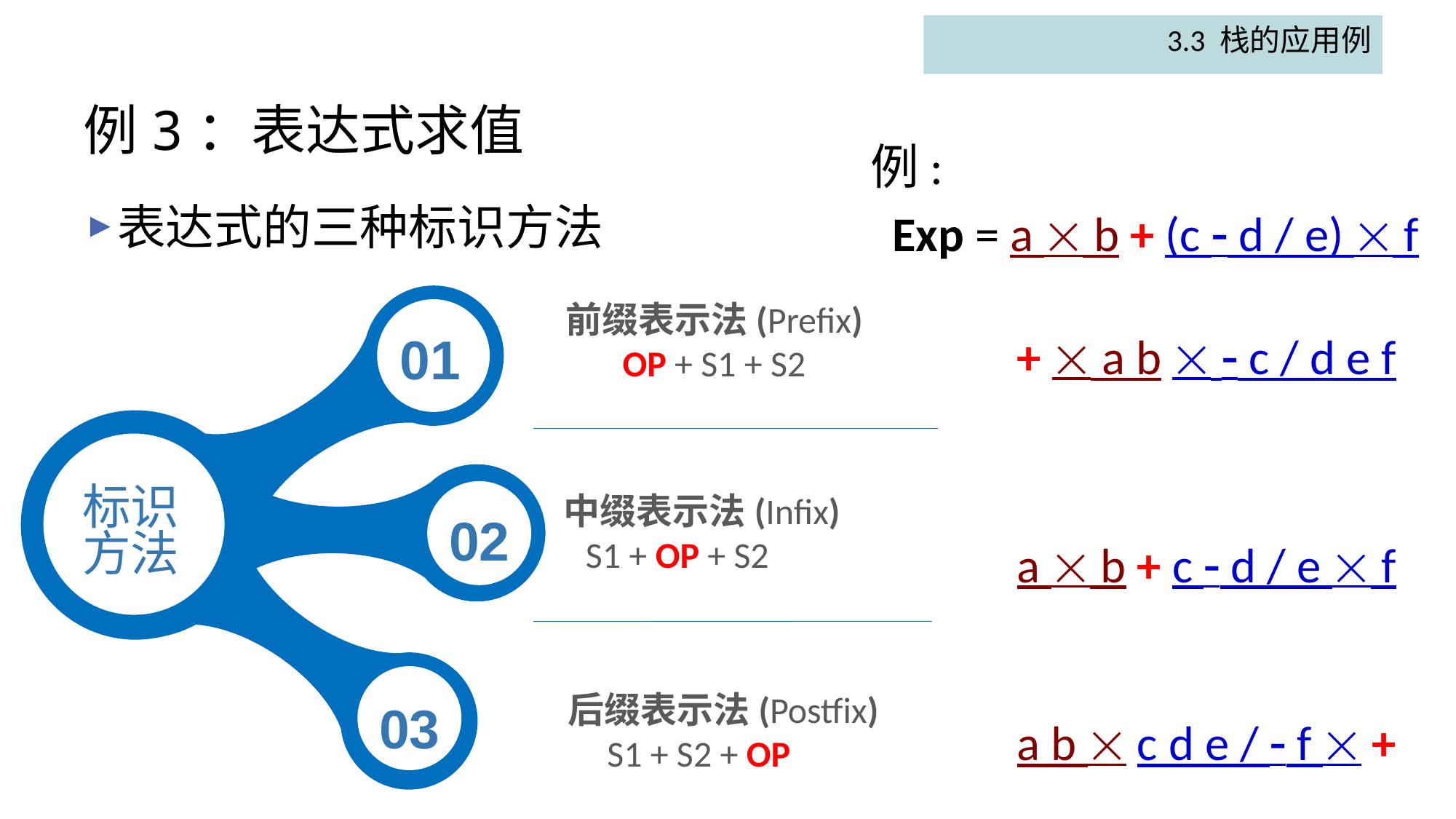

3.3 栈的应用例

# 例3：表达式求值
例:
  Exp = a × b + (c − d / e) × f
表达式的三种标识方法
前缀表示法(Prefix)
OP + S1 + S2

01

标识方法

02

03
+ × a b × − c / d e f
中缀表示法(Infix)
S1 + OP + S2
a × b + c − d / e × f
后缀表示法(Postfix)
S1 + S2 + OP
a b × c d e / − f × +